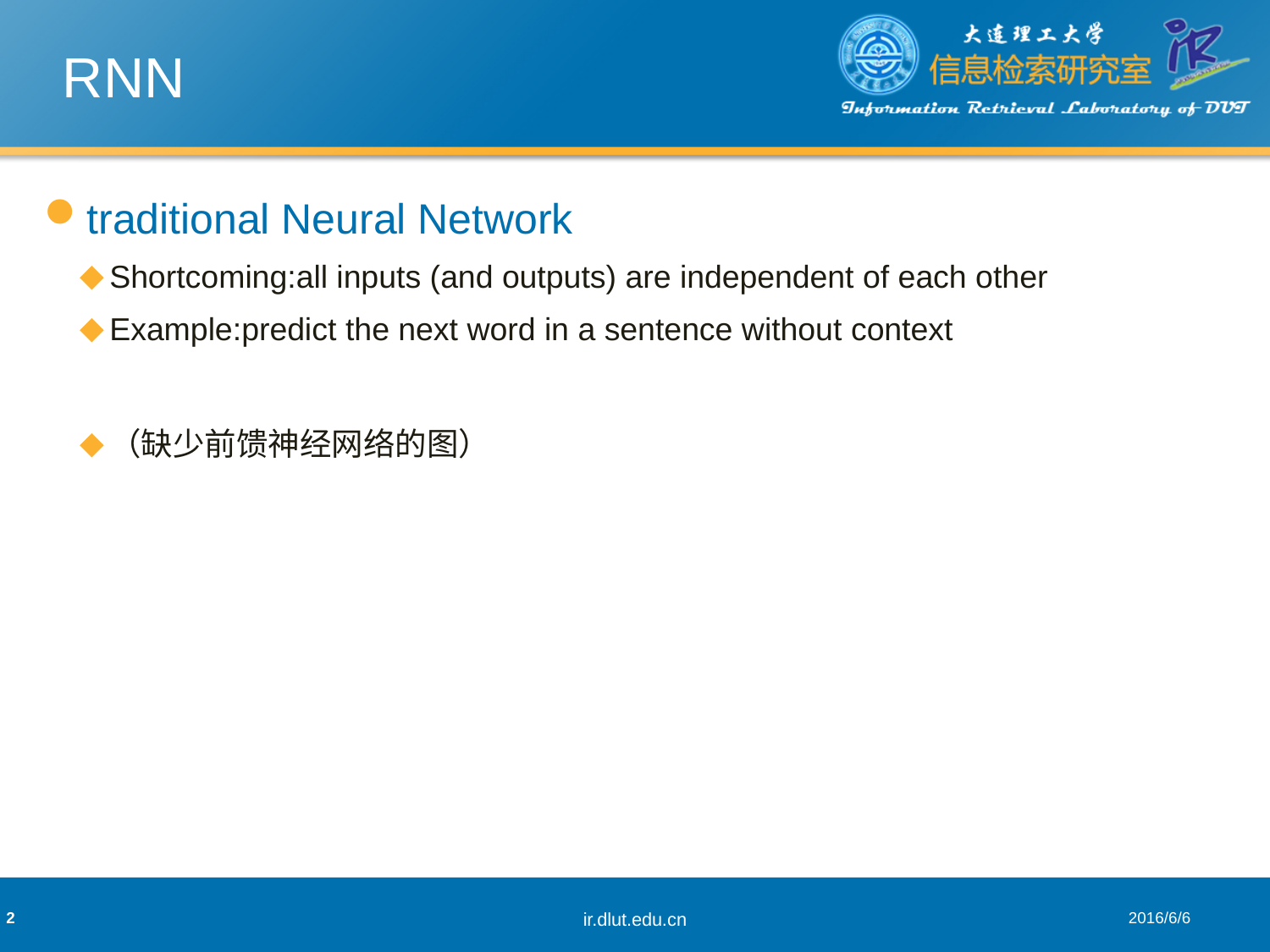

# RNN
traditional Neural Network
Shortcoming:all inputs (and outputs) are independent of each other
Example:predict the next word in a sentence without context

（缺少前馈神经网络的图）